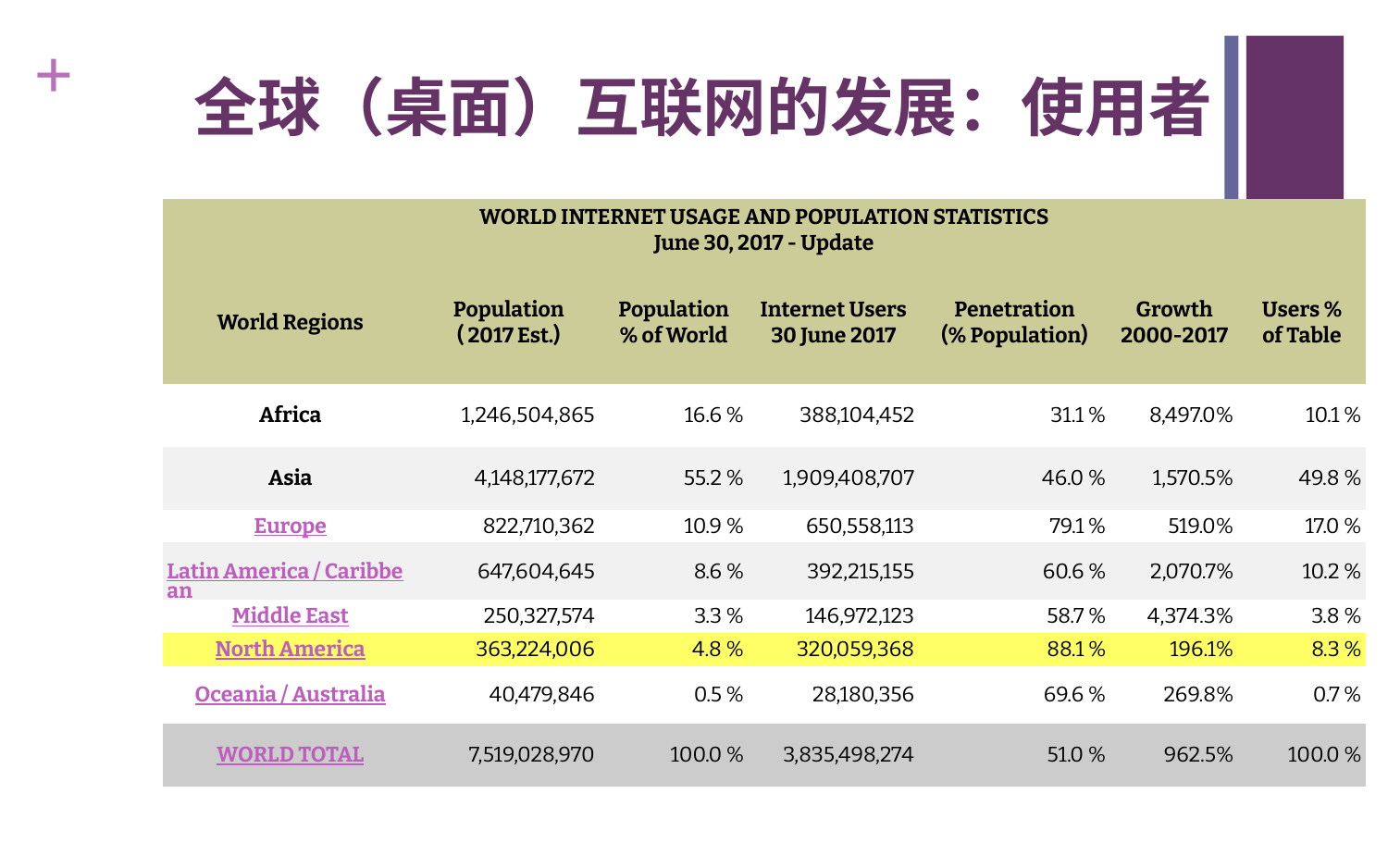

# 全球（桌面）互联网的发展：使用者

| WORLD INTERNET USAGE AND POPULATION STATISTICS June 30, 2017 - Update |  |  |  |  |  |  |
| --- | --- | --- | --- | --- | --- | --- |
| World Regions | Population ( 2017 Est.) | Population % of World | Internet Users 30 June 2017 | Penetration (% Population) | Growth 2000-2017 | Users % of Table |
| Africa | 1,246,504,865 | 16.6 % | 388,104,452 | 31.1 % | 8,497.0% | 10.1 % |
| Asia | 4,148,177,672 | 55.2 % | 1,909,408,707 | 46.0 % | 1,570.5% | 49.8 % |
| Europe | 822,710,362 | 10.9 % | 650,558,113 | 79.1 % | 519.0% | 17.0 % |
| Latin America / Caribbean | 647,604,645 | 8.6 % | 392,215,155 | 60.6 % | 2,070.7% | 10.2 % |
| Middle East | 250,327,574 | 3.3 % | 146,972,123 | 58.7 % | 4,374.3% | 3.8 % |
| North America | 363,224,006 | 4.8 % | 320,059,368 | 88.1 % | 196.1% | 8.3 % |
| Oceania / Australia | 40,479,846 | 0.5 % | 28,180,356 | 69.6 % | 269.8% | 0.7 % |
| WORLD TOTAL | 7,519,028,970 | 100.0 % | 3,835,498,274 | 51.0 % | 962.5% | 100.0 % |